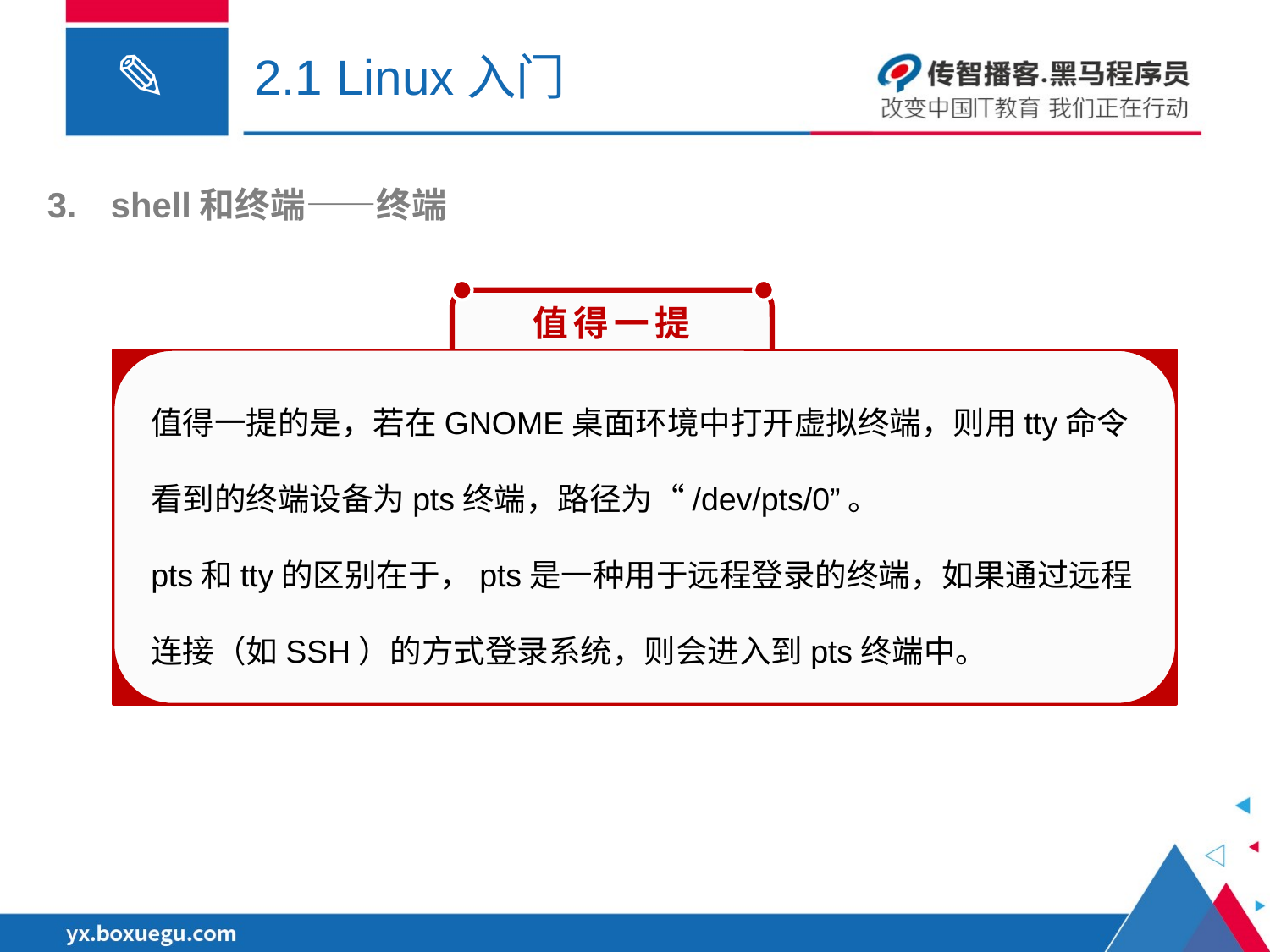

# 2.1 Linux入门
shell和终端——终端

值得一提

值得一提的是，若在GNOME桌面环境中打开虚拟终端，则用tty命令看到的终端设备为pts终端，路径为“/dev/pts/0”。
pts和tty的区别在于，pts是一种用于远程登录的终端，如果通过远程连接（如SSH）的方式登录系统，则会进入到pts终端中。